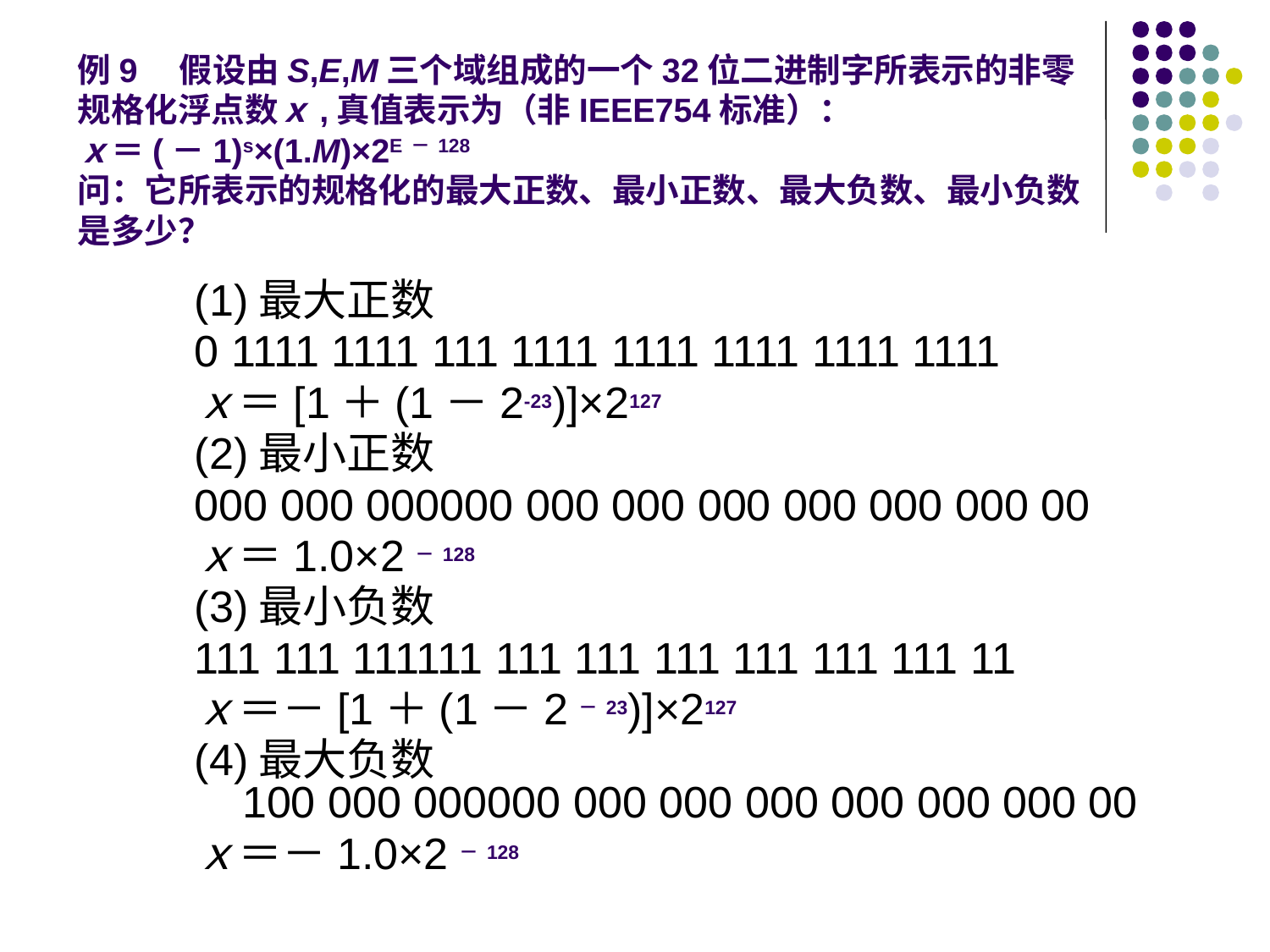

# 例9　假设由S,E,M三个域组成的一个32位二进制字所表示的非零规格化浮点数ｘ,真值表示为（非IEEE754标准）： ｘ＝(－1)s×(1.M)×2E－128 问：它所表示的规格化的最大正数、最小正数、最大负数、最小负数是多少？
(1)最大正数
0 1111 1111 111 1111 1111 1111 1111 1111
ｘ＝[1＋(1－2-23)]×2127
(2)最小正数
000 000 000000 000 000 000 000 000 000 00
ｘ＝1.0×2－128
(3)最小负数
111 111 111111 111 111 111 111 111 111 11
ｘ＝－[1＋(1－2－23)]×2127
(4)最大负数
100 000 000000 000 000 000 000 000 000 00
ｘ＝－1.0×2－128

55